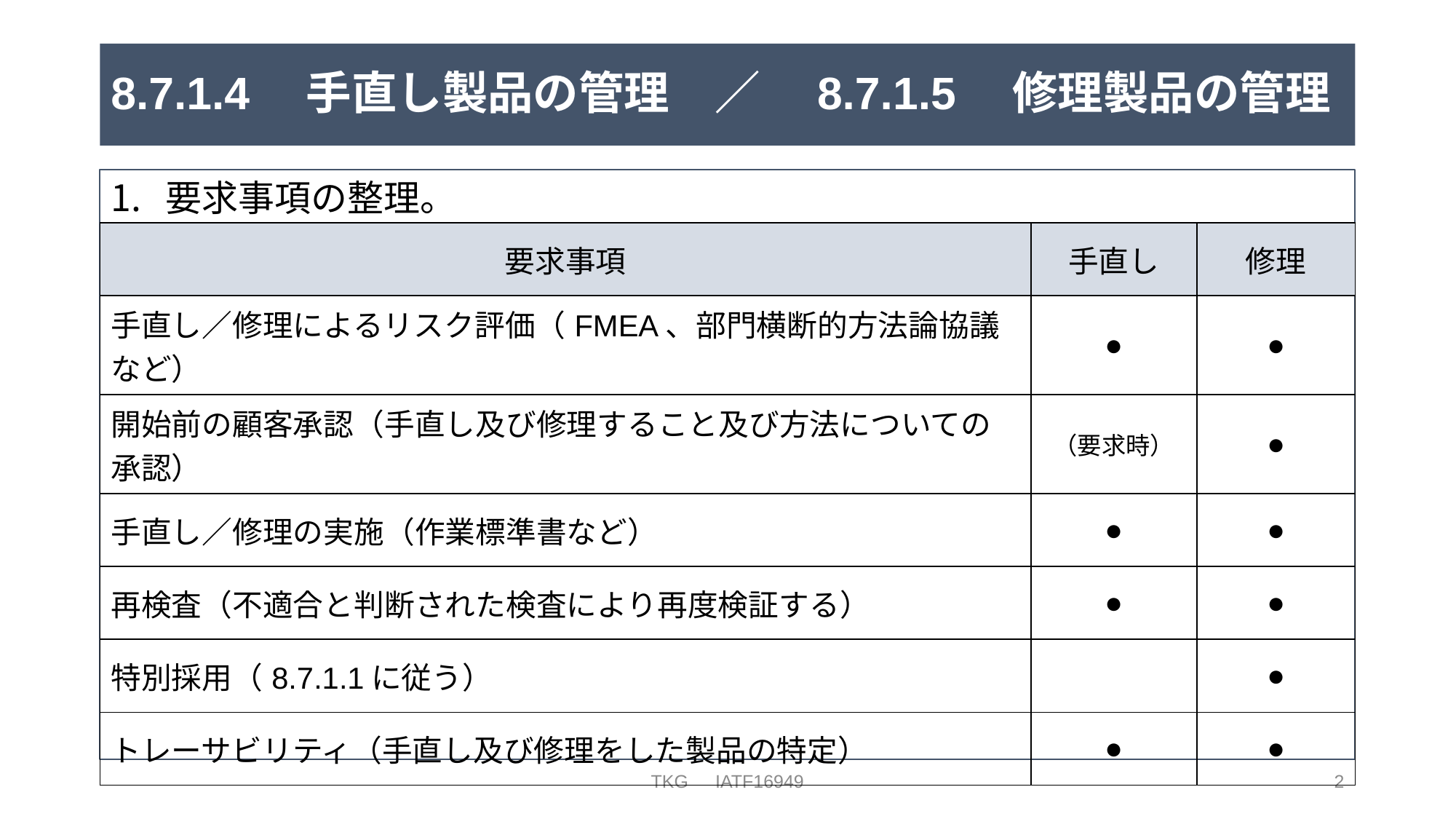

# 8.7.1.4　手直し製品の管理　／　8.7.1.5　修理製品の管理
要求事項の整理。
| 要求事項 | 手直し | 修理 |
| --- | --- | --- |
| 手直し／修理によるリスク評価（FMEA、部門横断的方法論協議など） | ● | ● |
| 開始前の顧客承認（手直し及び修理すること及び方法についての承認） | （要求時） | ● |
| 手直し／修理の実施（作業標準書など） | ● | ● |
| 再検査（不適合と判断された検査により再度検証する） | ● | ● |
| 特別採用（8.7.1.1に従う） |  | ● |
| トレーサビリティ（手直し及び修理をした製品の特定） | ● | ● |
TKG　IATF16949
2